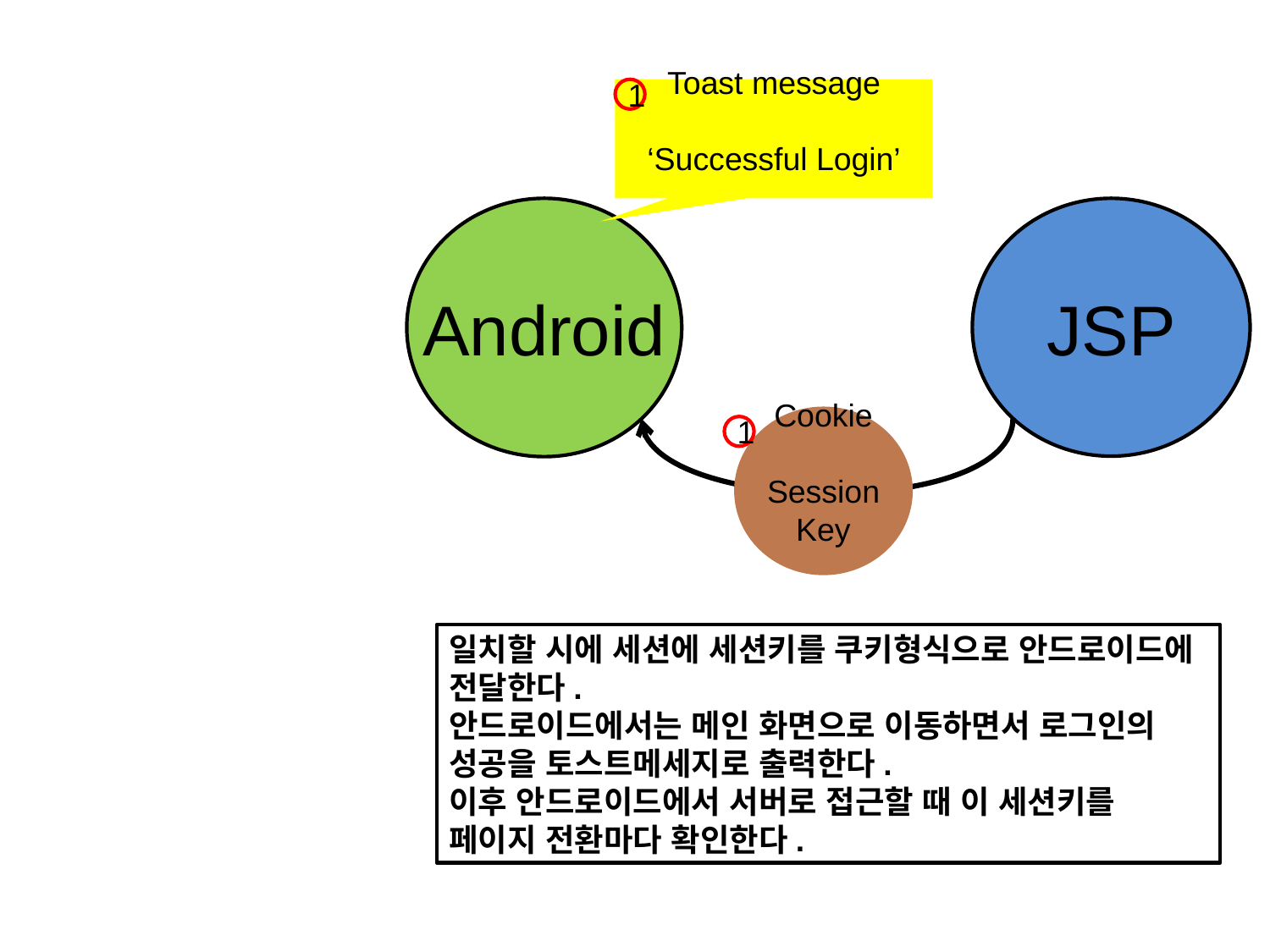

Toast message

‘Successful Login’

1
Android
JSP
Cookie

Session
Key

1
일치할 시에 세션에 세션키를 쿠키형식으로 안드로이드에 전달한다.
안드로이드에서는 메인 화면으로 이동하면서 로그인의 성공을 토스트메세지로 출력한다.
이후 안드로이드에서 서버로 접근할 때 이 세션키를 페이지 전환마다 확인한다.